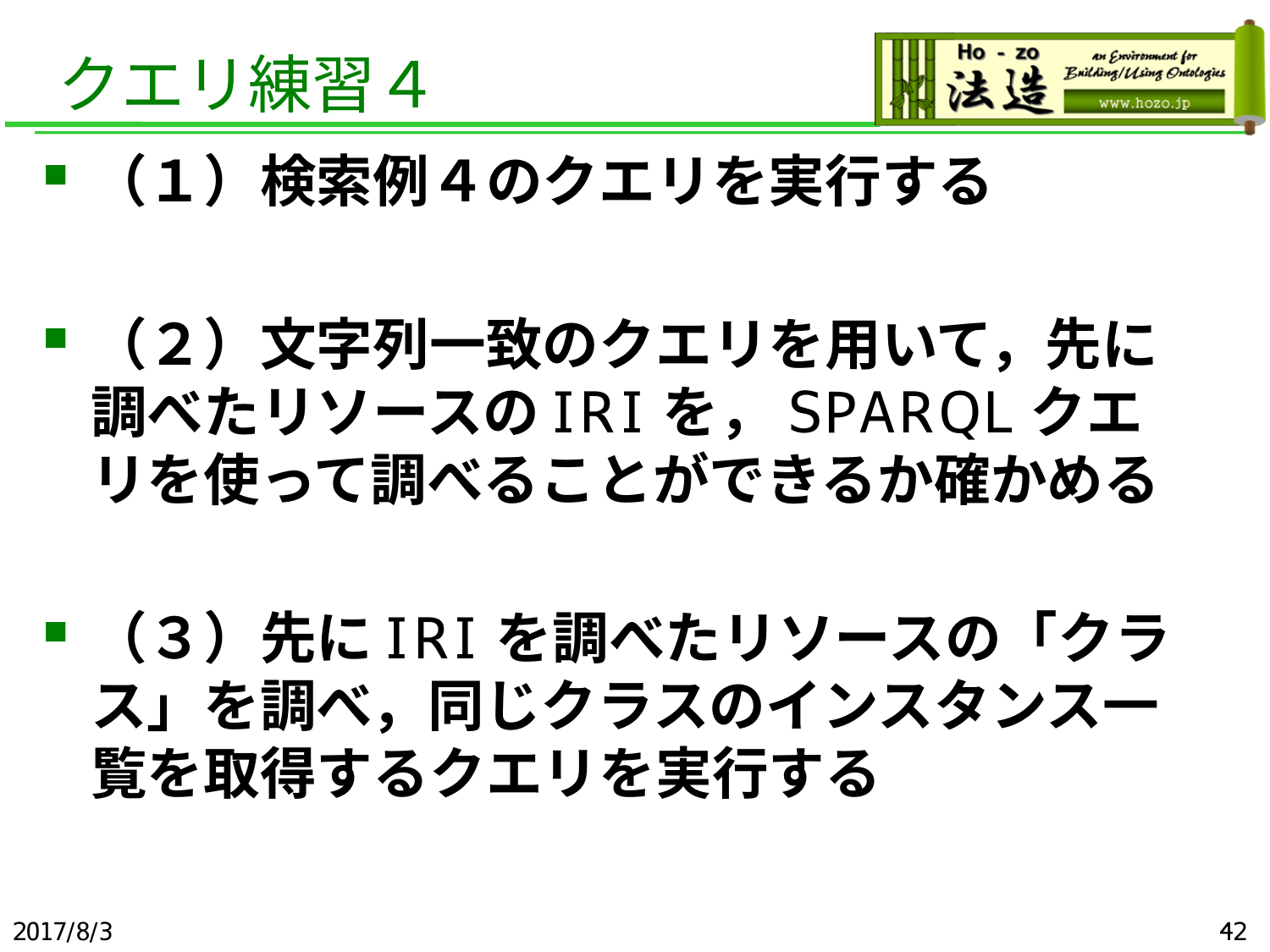

# クエリ練習４
（１）検索例４のクエリを実行する

（２）文字列一致のクエリを用いて，先に調べたリソースのIRIを，SPARQLクエリを使って調べることができるか確かめる

（３）先にIRIを調べたリソースの「クラス」を調べ，同じクラスのインスタンス一覧を取得するクエリを実行する
2017/8/3
42